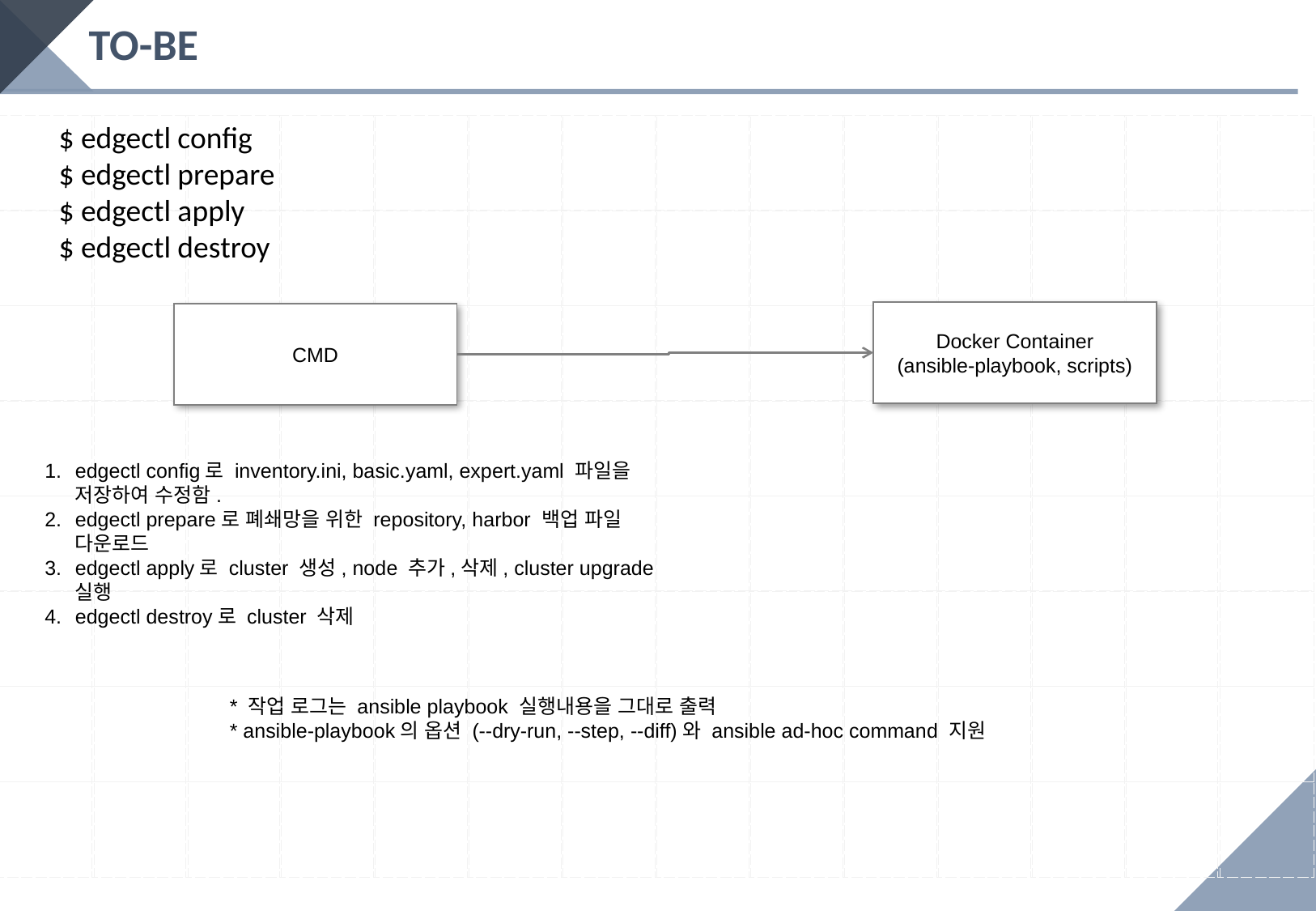

# TO-BE
$ edgectl config
$ edgectl prepare
$ edgectl apply
$ edgectl destroy
Docker Container
(ansible-playbook, scripts)
CMD
edgectl config로 inventory.ini, basic.yaml, expert.yaml 파일을 저장하여 수정함.
edgectl prepare로 폐쇄망을 위한 repository, harbor 백업 파일 다운로드
edgectl apply로 cluster 생성, node 추가,삭제, cluster upgrade 실행
edgectl destroy로 cluster 삭제
* 작업 로그는 ansible playbook 실행내용을 그대로 출력
* ansible-playbook의 옵션 (--dry-run, --step, --diff)와 ansible ad-hoc command 지원